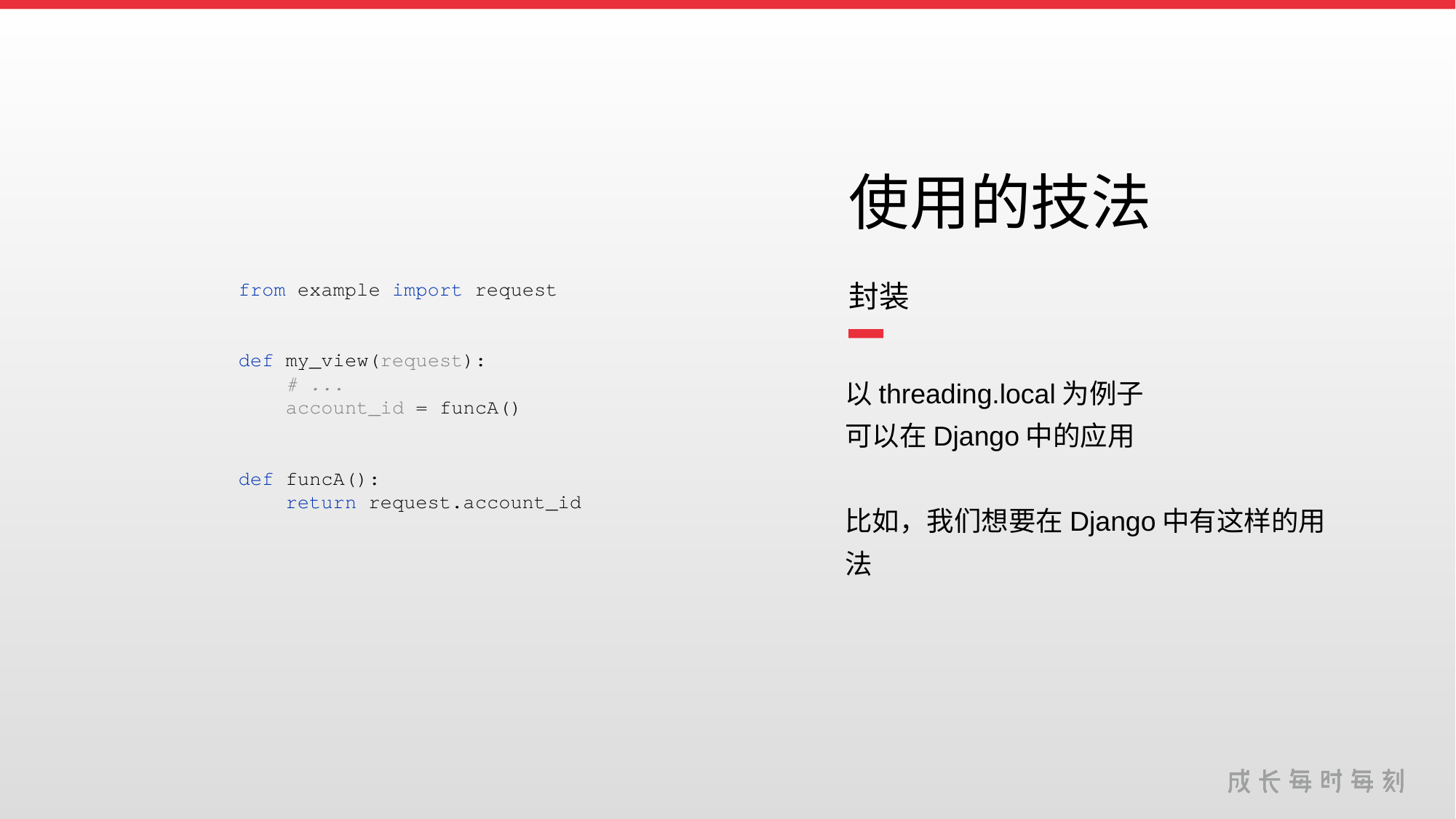

使用的技法
封装
from example import request

def my_view(request):
    # ...
    account_id = funcA()

def funcA():
    return request.account_id
以threading.local为例子
可以在Django中的应用

比如，我们想要在Django中有这样的用法